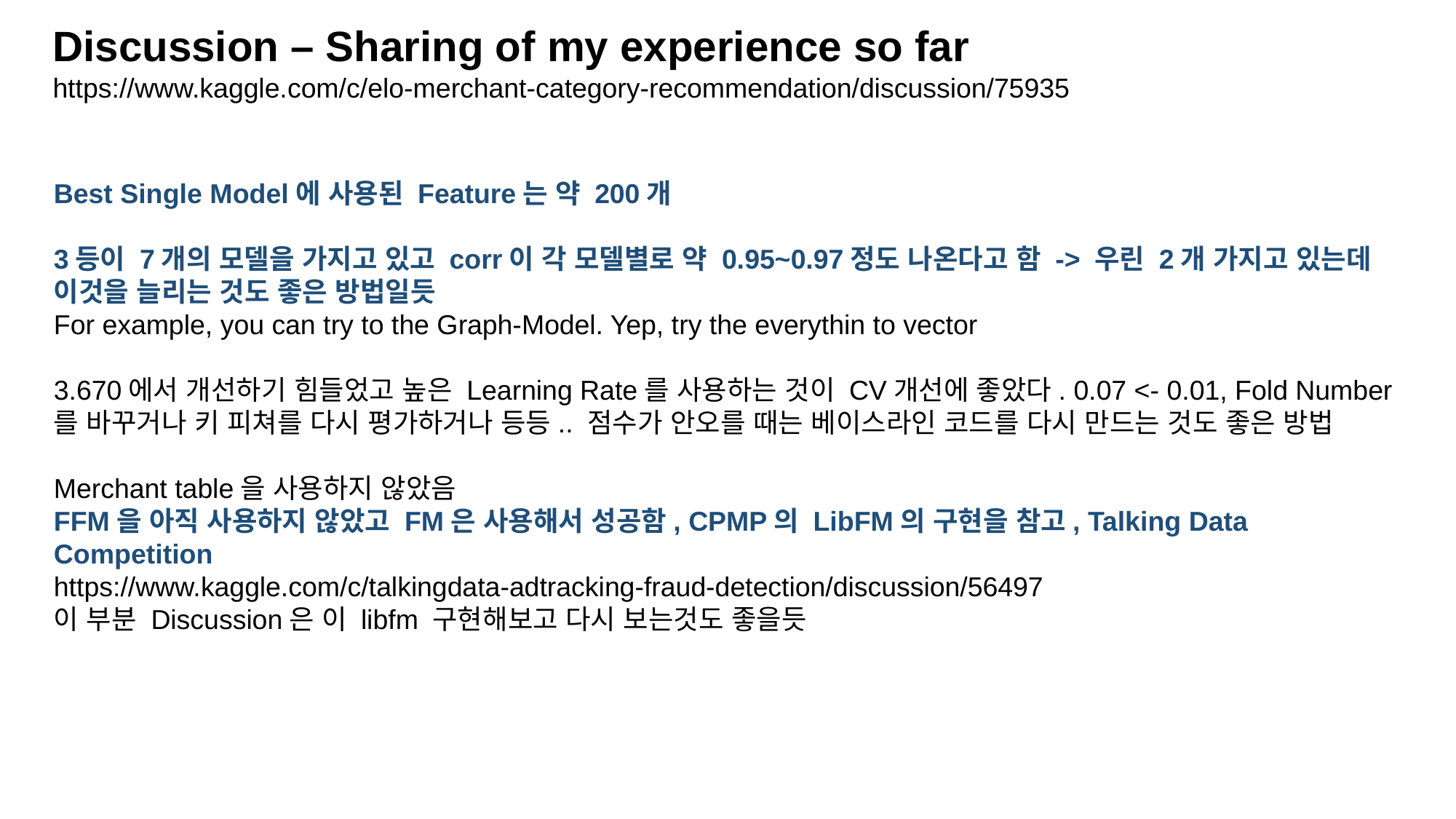

Discussion – Sharing of my experience so far
https://www.kaggle.com/c/elo-merchant-category-recommendation/discussion/75935
Best Single Model에 사용된 Feature는 약 200개

3등이 7개의 모델을 가지고 있고 corr이 각 모델별로 약 0.95~0.97정도 나온다고 함 -> 우린 2개 가지고 있는데 이것을 늘리는 것도 좋은 방법일듯
For example, you can try to the Graph-Model. Yep, try the everythin to vector

3.670에서 개선하기 힘들었고 높은 Learning Rate를 사용하는 것이 CV개선에 좋았다. 0.07 <- 0.01, Fold Number를 바꾸거나 키 피쳐를 다시 평가하거나 등등.. 점수가 안오를 때는 베이스라인 코드를 다시 만드는 것도 좋은 방법

Merchant table을 사용하지 않았음
FFM을 아직 사용하지 않았고 FM은 사용해서 성공함, CPMP의 LibFM의 구현을 참고, Talking Data Competition
https://www.kaggle.com/c/talkingdata-adtracking-fraud-detection/discussion/56497
이 부분 Discussion은 이 libfm 구현해보고 다시 보는것도 좋을듯